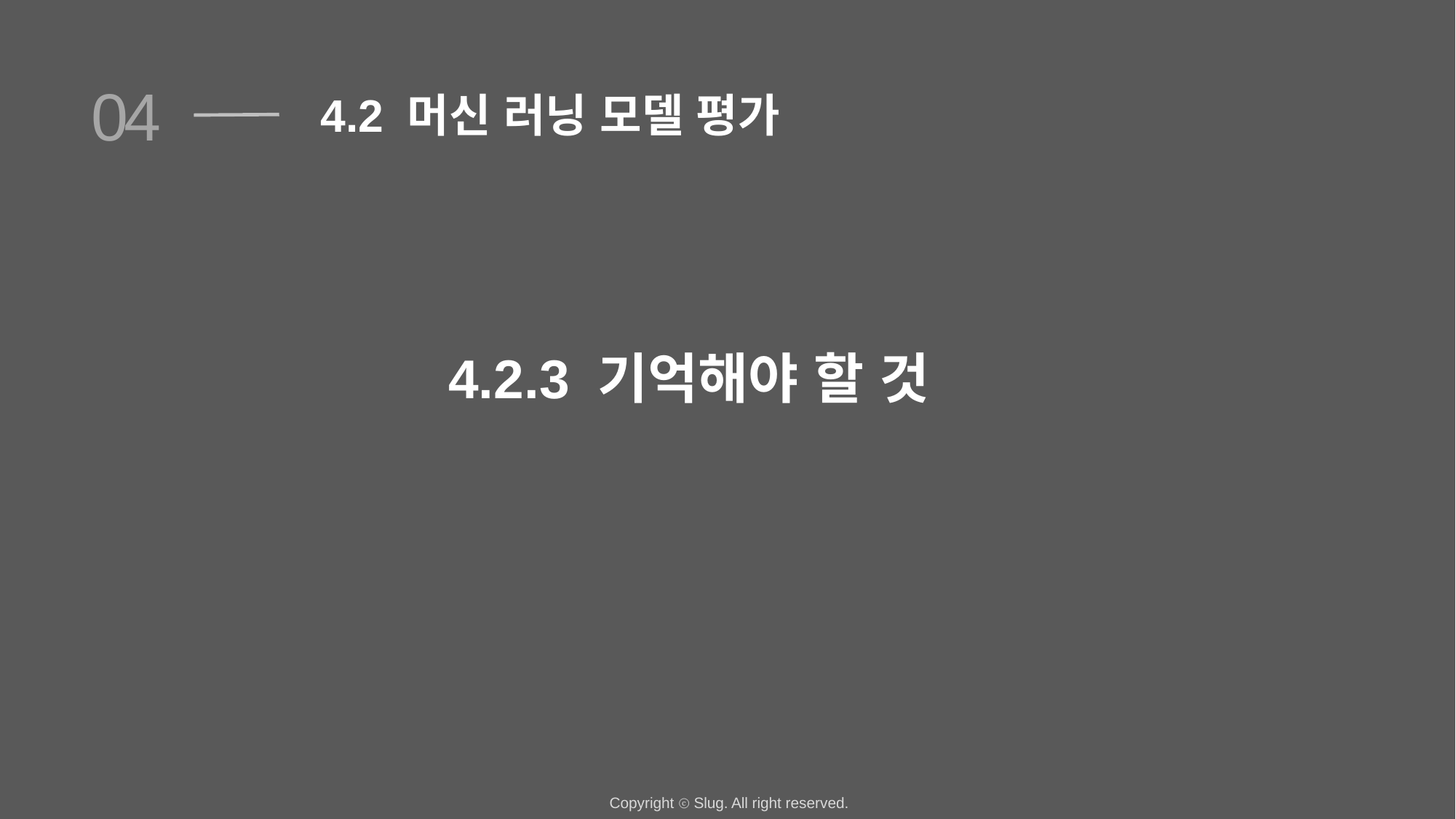

04
4.2 머신 러닝 모델 평가
4.2.3 기억해야 할 것
Copyright ⓒ Slug. All right reserved.